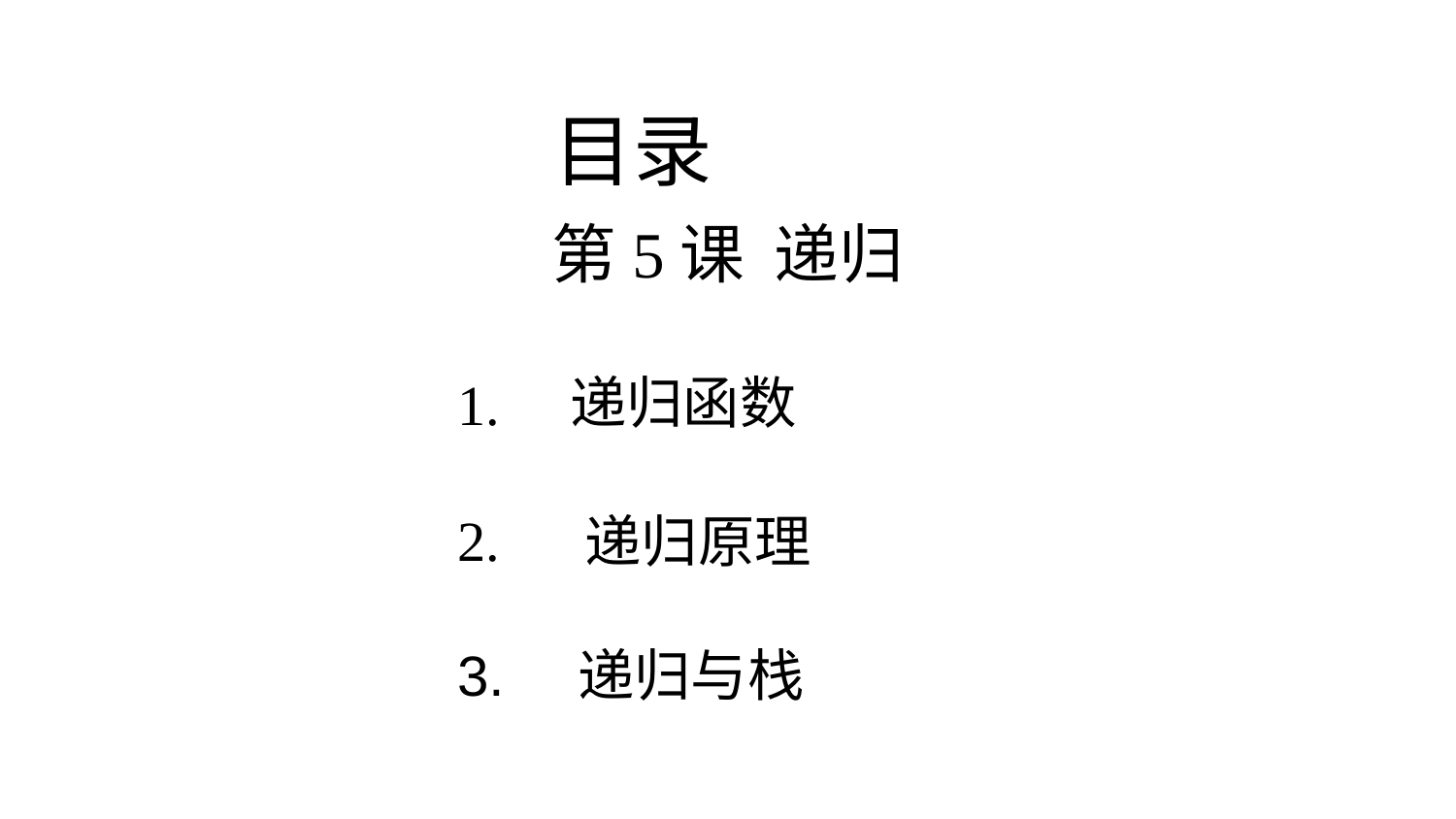

# 目录
第5课  递归

  递归与栈
递归函数
 递归原理
2